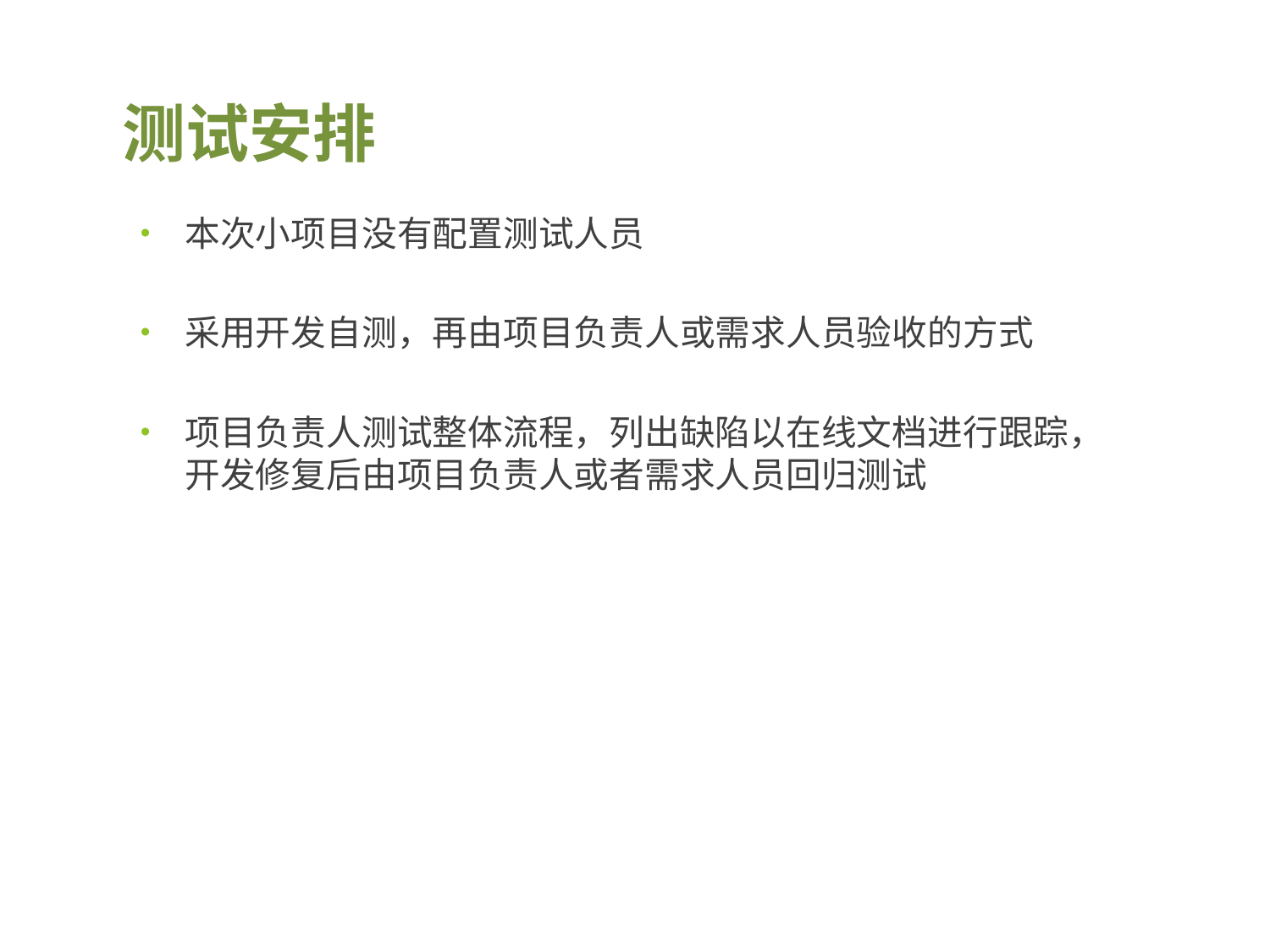

测试安排
本次小项目没有配置测试人员

采用开发自测，再由项目负责人或需求人员验收的方式

项目负责人测试整体流程，列出缺陷以在线文档进行跟踪，开发修复后由项目负责人或者需求人员回归测试